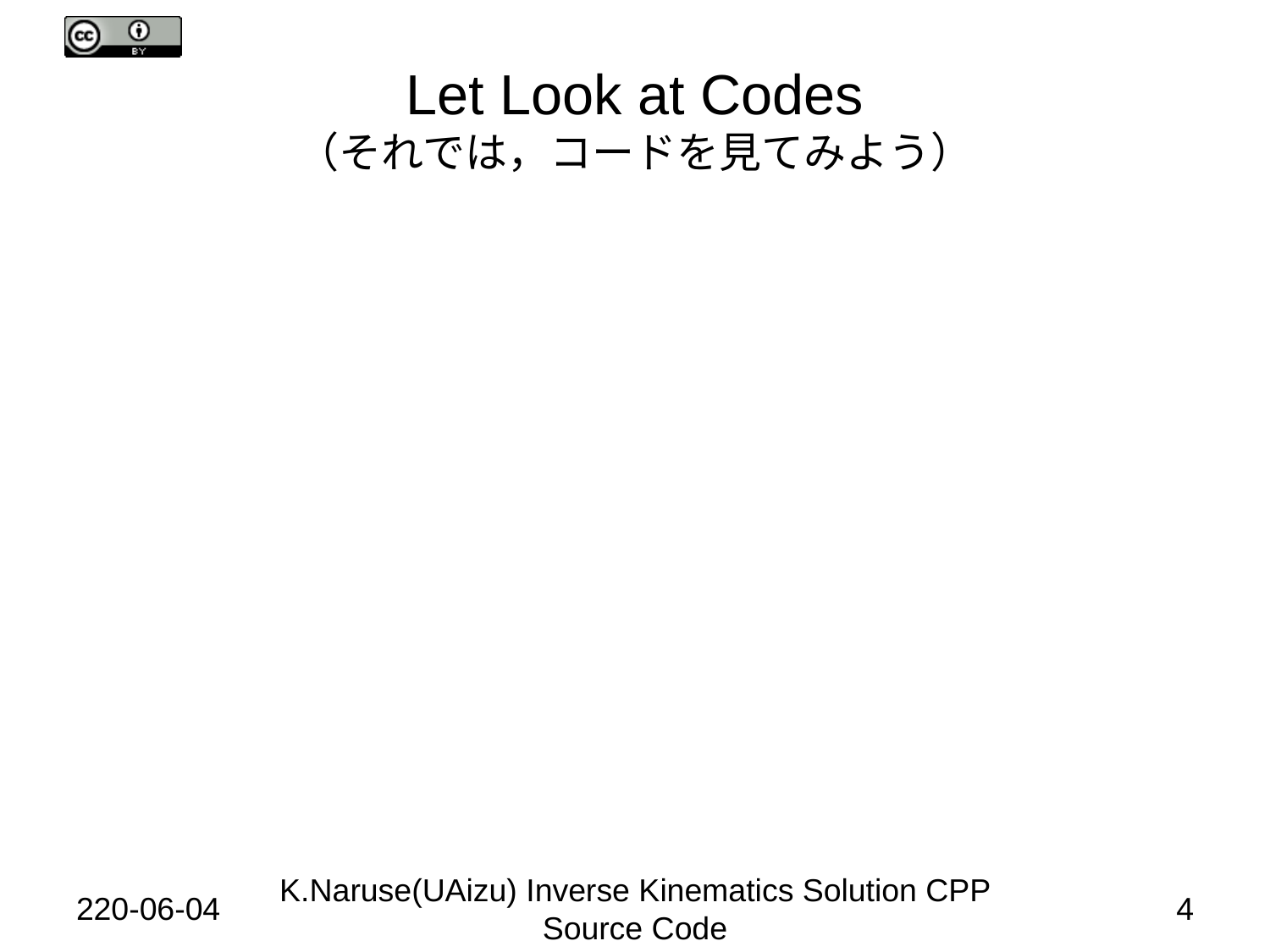

# Let Look at Codes （それでは，コードを見てみよう）
220-06-04
K.Naruse(UAizu) Inverse Kinematics Solution CPP Source Code
4